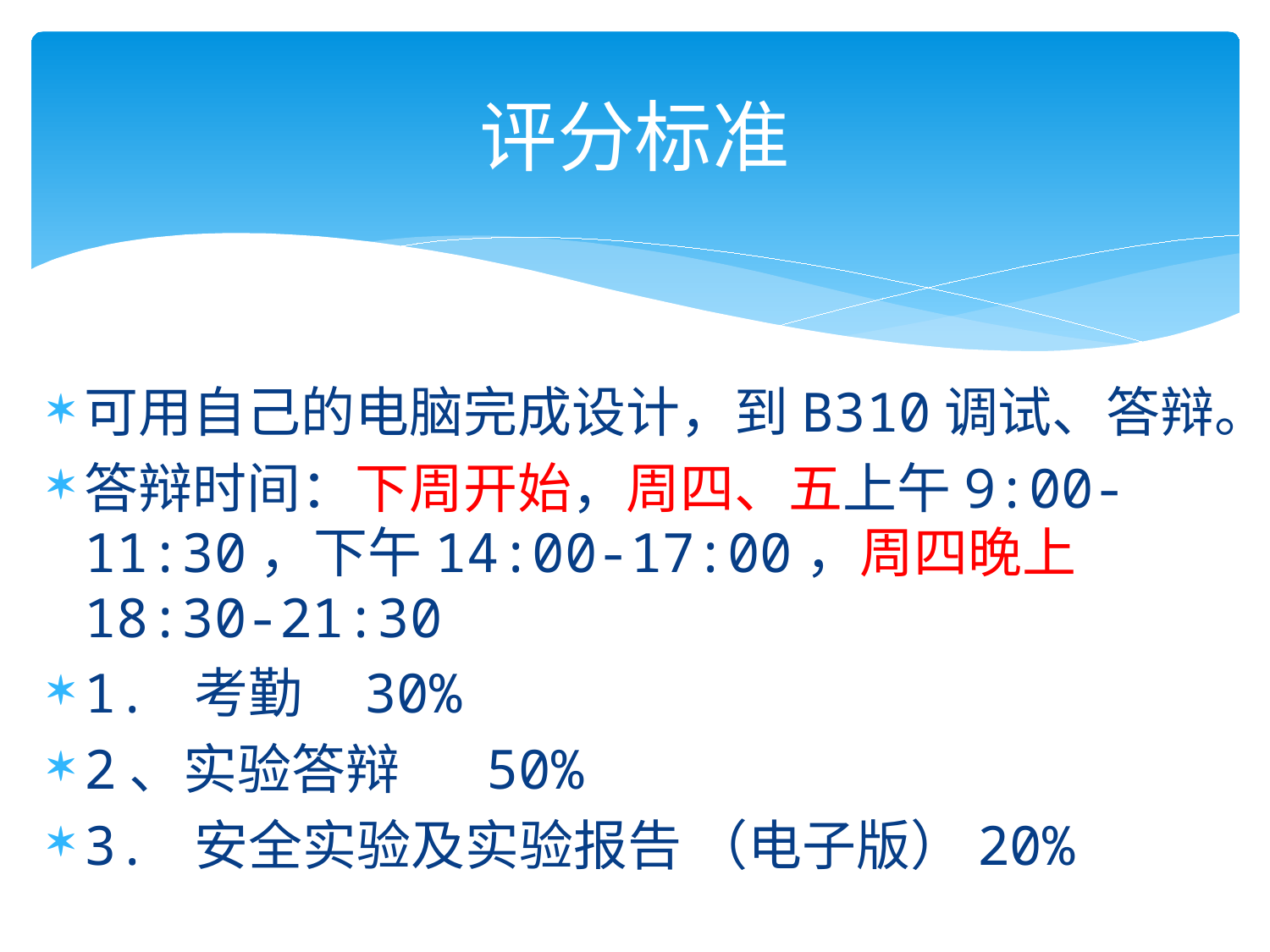

# 评分标准
可用自己的电脑完成设计，到B310调试、答辩。
答辩时间：下周开始，周四、五上午9:00-11:30，下午14:00-17:00，周四晚上18:30-21:30
1. 考勤 					  30%
2、实验答辩					  50%
3. 安全实验及实验报告 （电子版）20%